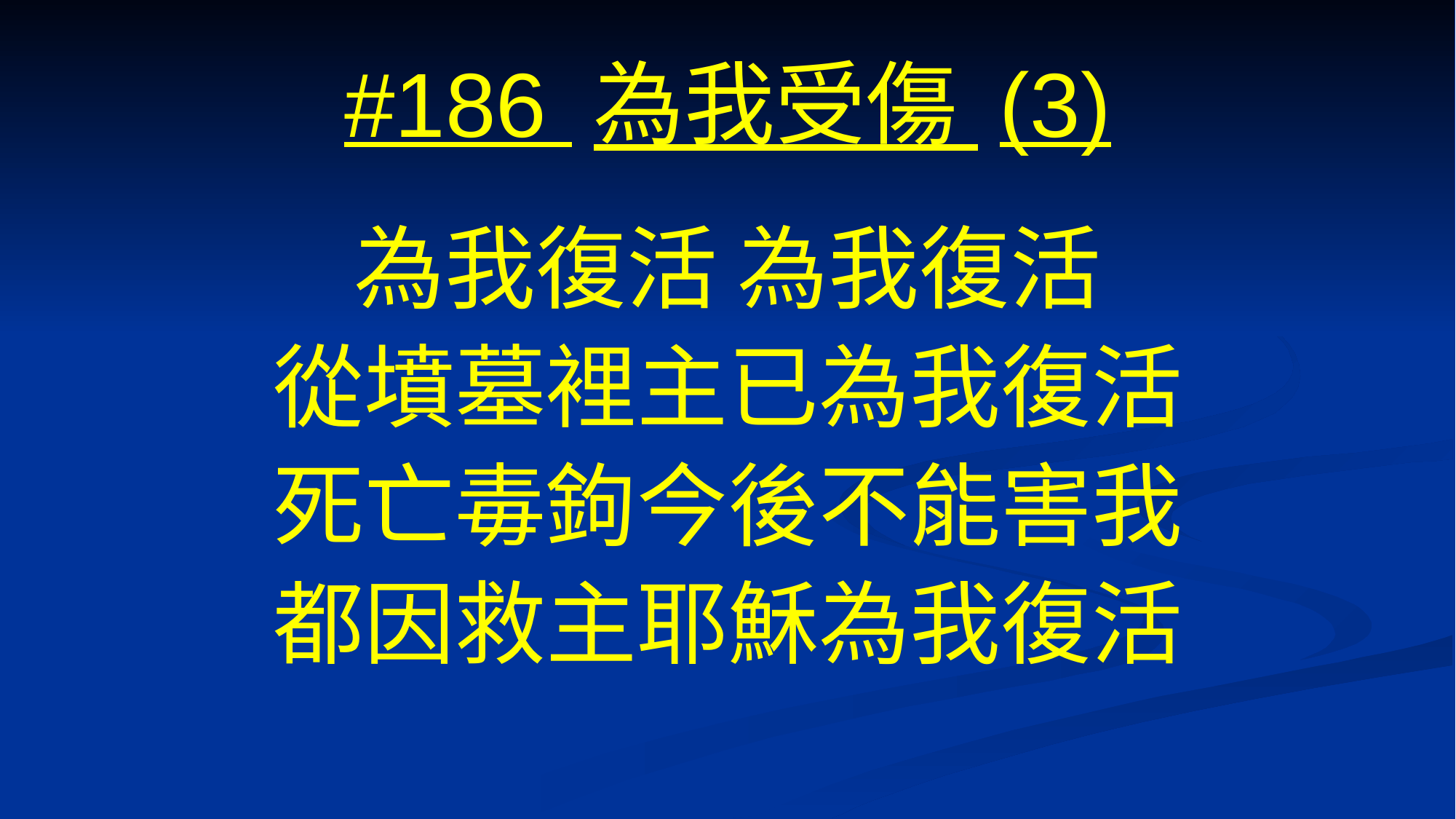

# #186 為我受傷 (3)
為我復活 為我復活
從墳墓裡主已為我復活
死亡毒鉤今後不能害我
都因救主耶穌為我復活